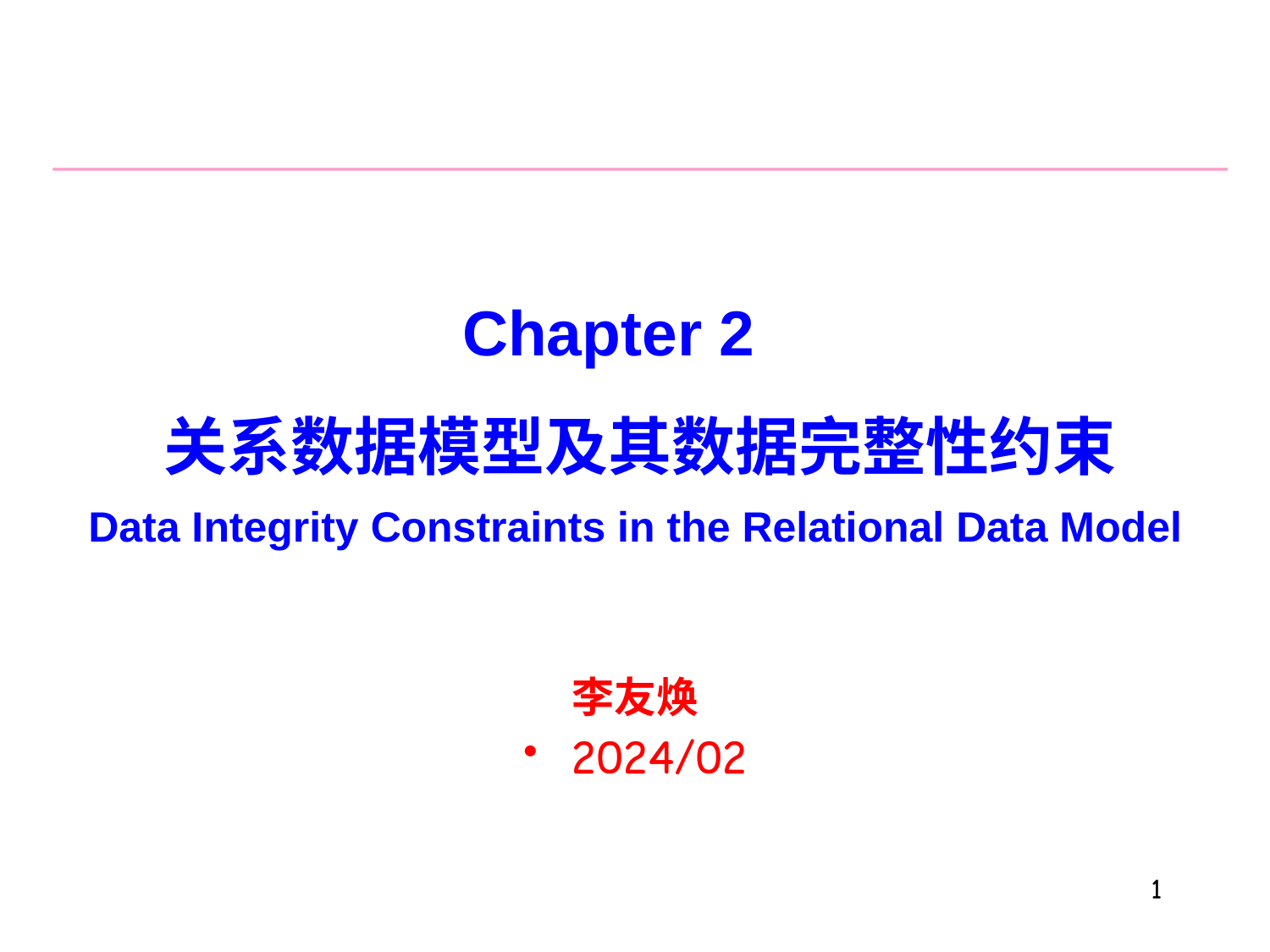

# Chapter 2 关系数据模型及其数据完整性约束
Data Integrity Constraints in the Relational Data Model

李友焕
2024/02
1